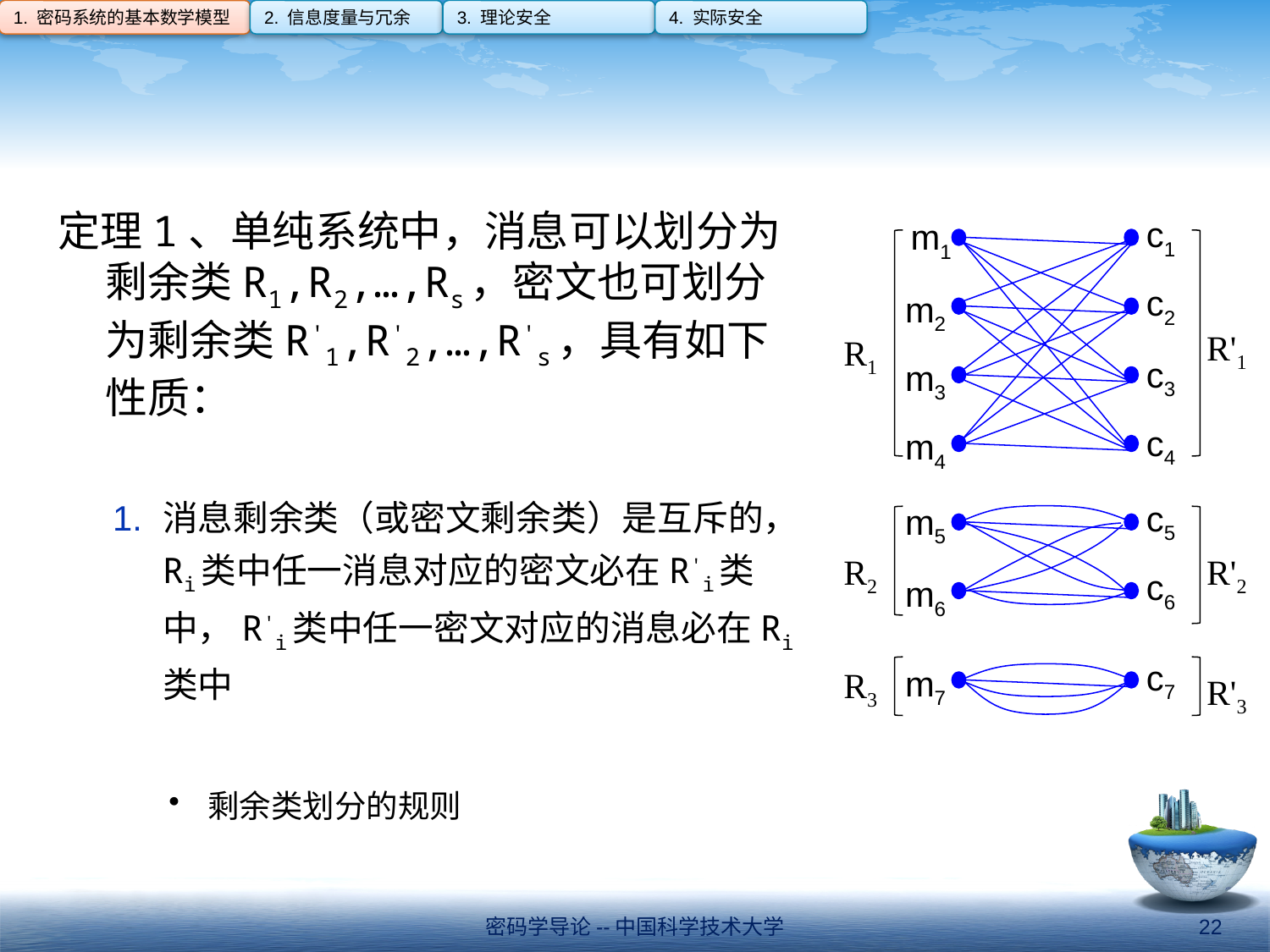

1. 密码系统的基本数学模型
2. 信息度量与冗余
3. 理论安全
4. 实际安全
#
定理1、单纯系统中，消息可以划分为剩余类R1,R2,…,Rs，密文也可划分为剩余类R'1,R'2,…,R's，具有如下性质：

消息剩余类（或密文剩余类）是互斥的， Ri类中任一消息对应的密文必在R'i类中，R'i类中任一密文对应的消息必在Ri类中

剩余类划分的规则
c1
m1

c2
m2

R'1
R1
c3
m3

c4
m4

c5
m5

R2
R'2
c6
m6

c7
m7
R3

R'3

密码学导论--中国科学技术大学
22